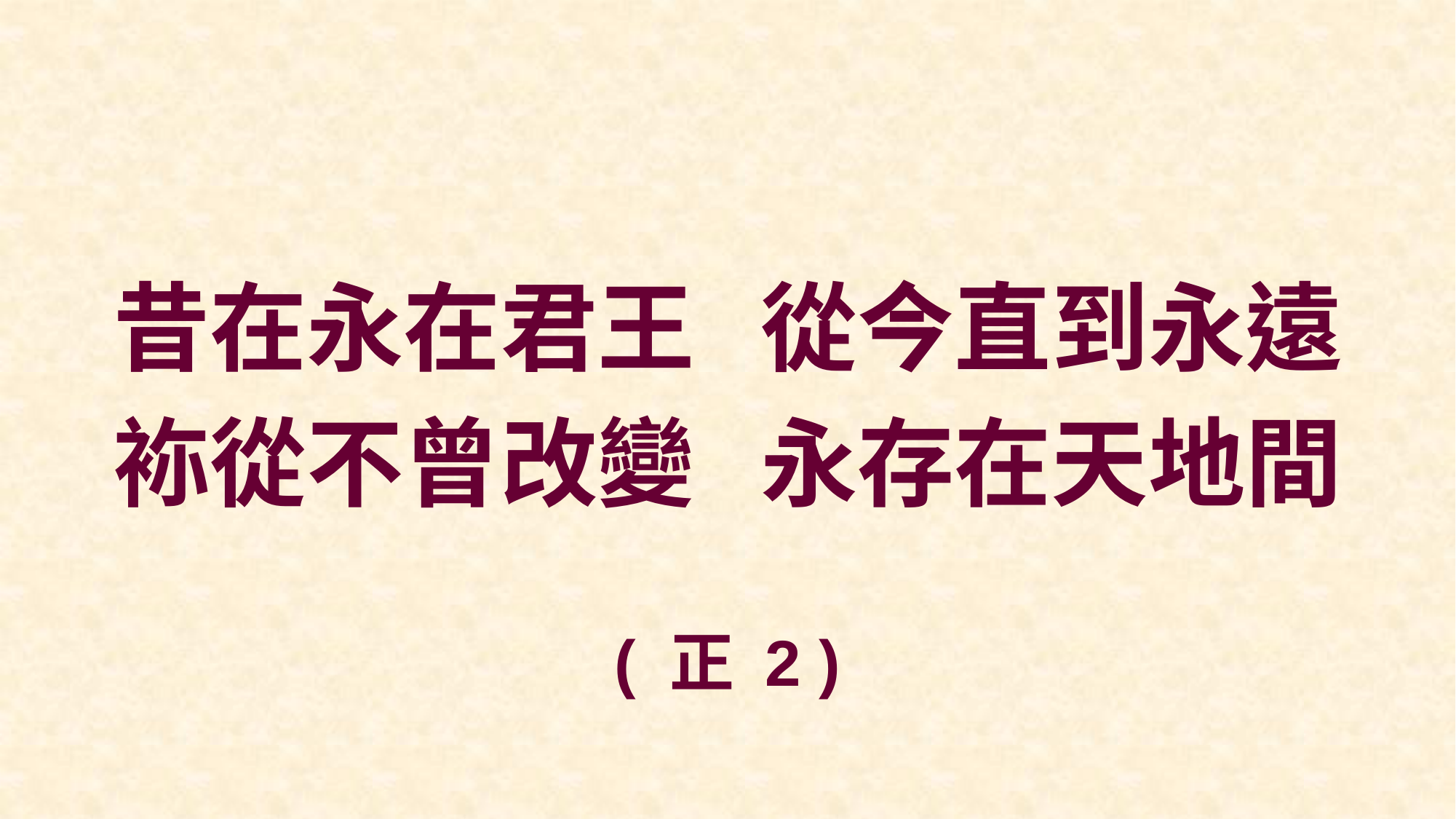

昔在永在君王   從今直到永遠
袮從不曾改變   永存在天地間
( 正 2 )